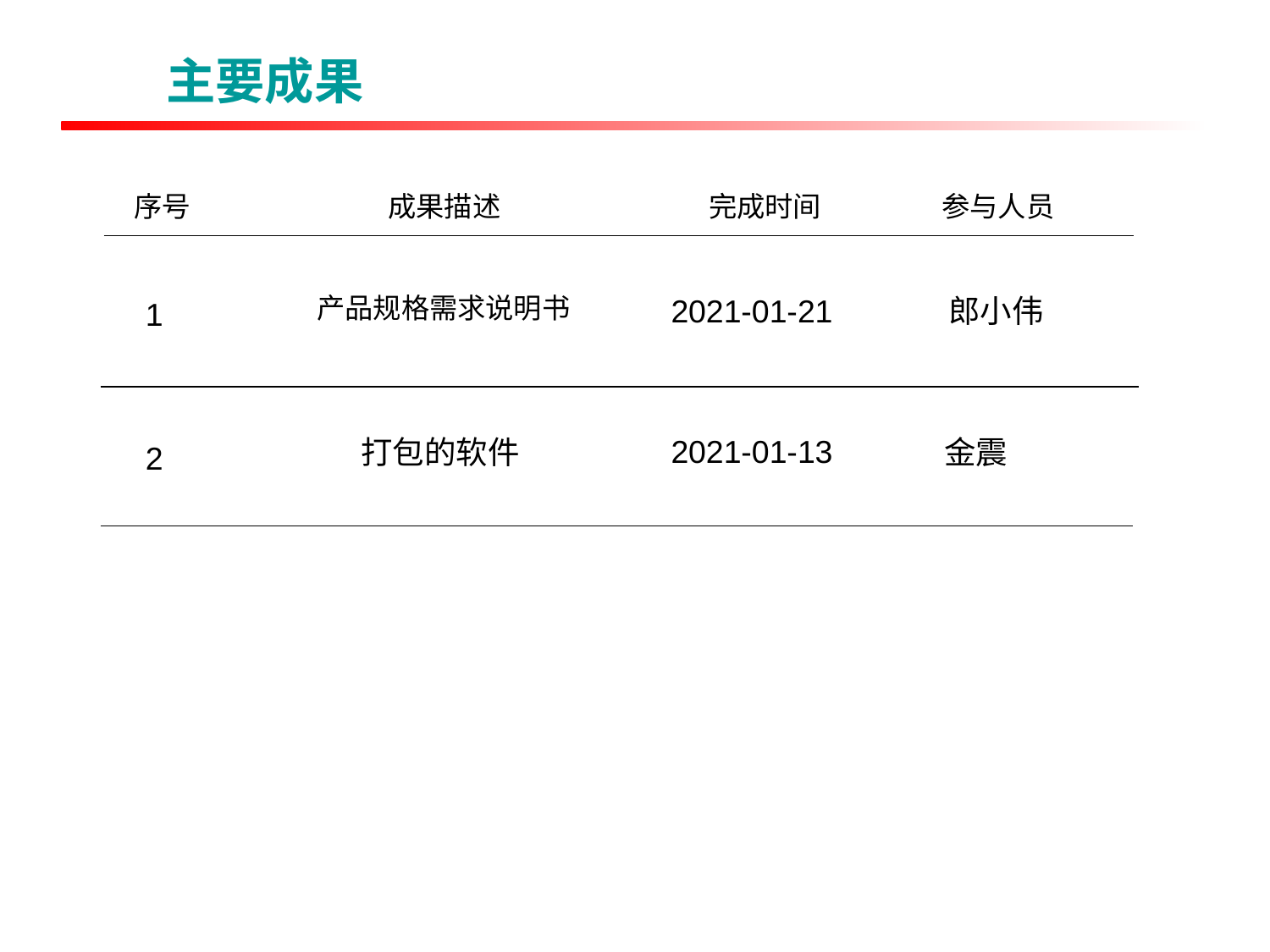

主要成果
| 序号 | 成果描述 | 完成时间 | 参与人员 |
| --- | --- | --- | --- |
产品规格需求说明书
2021-01-21
郎小伟
1
2021-01-13
打包的软件
金震
2